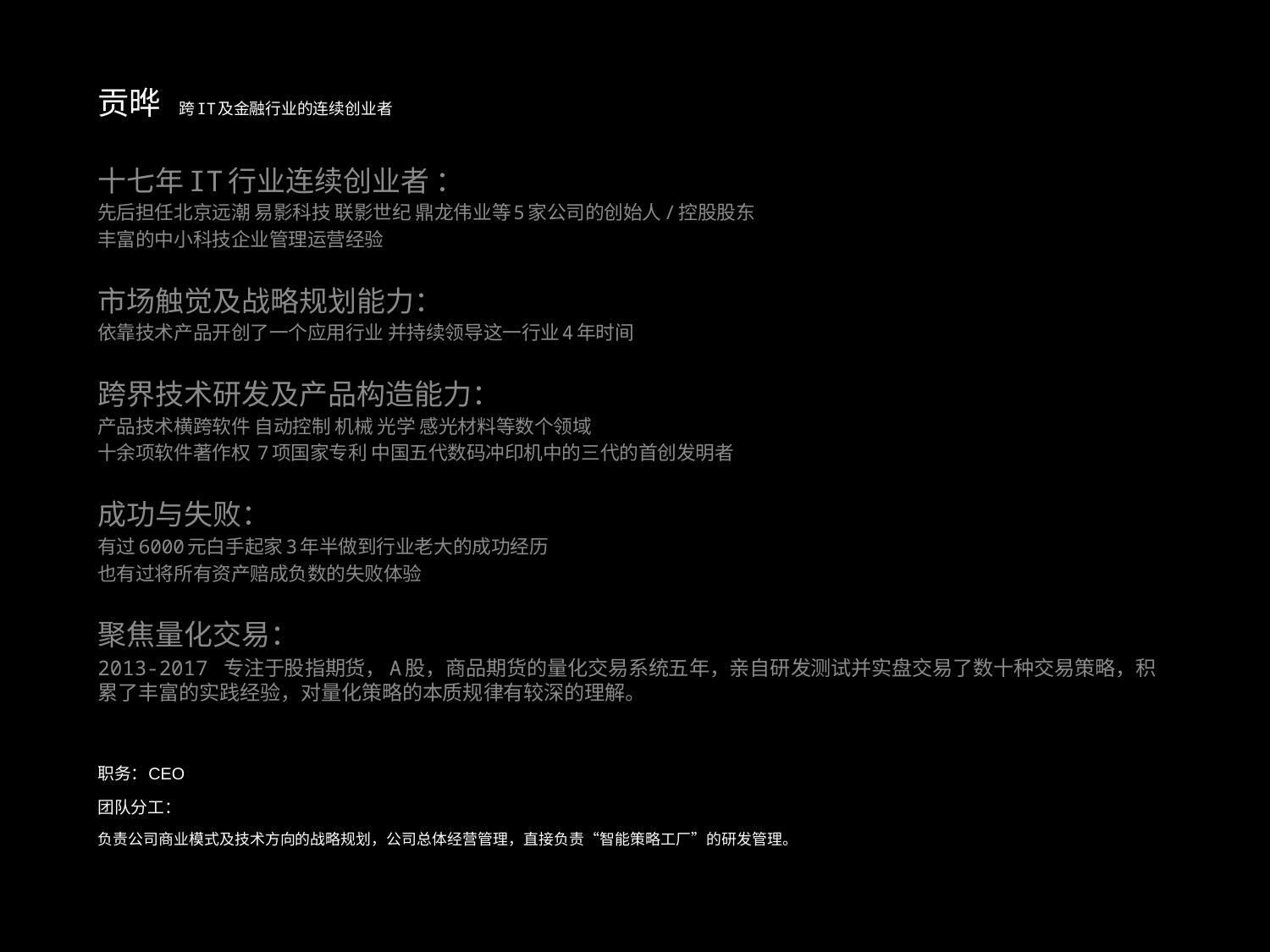

# 贡晔    跨IT及金融行业的连续创业者
十七年IT行业连续创业者 ：
先后担任北京远潮 易影科技 联影世纪 鼎龙伟业等5家公司的创始人/控股股东
丰富的中小科技企业管理运营经验

市场触觉及战略规划能力：
依靠技术产品开创了一个应用行业 并持续领导这一行业4年时间

跨界技术研发及产品构造能力：
产品技术横跨软件 自动控制 机械 光学 感光材料等数个领域
十余项软件著作权 7项国家专利 中国五代数码冲印机中的三代的首创发明者

成功与失败：
有过6000元白手起家3年半做到行业老大的成功经历
也有过将所有资产赔成负数的失败体验

聚焦量化交易：
2013-2017 专注于股指期货，A股，商品期货的量化交易系统五年，亲自研发测试并实盘交易了数十种交易策略，积累了丰富的实践经验，对量化策略的本质规律有较深的理解。

职务：CEO

团队分工：
负责公司商业模式及技术方向的战略规划，公司总体经营管理，直接负责“智能策略工厂”的研发管理。